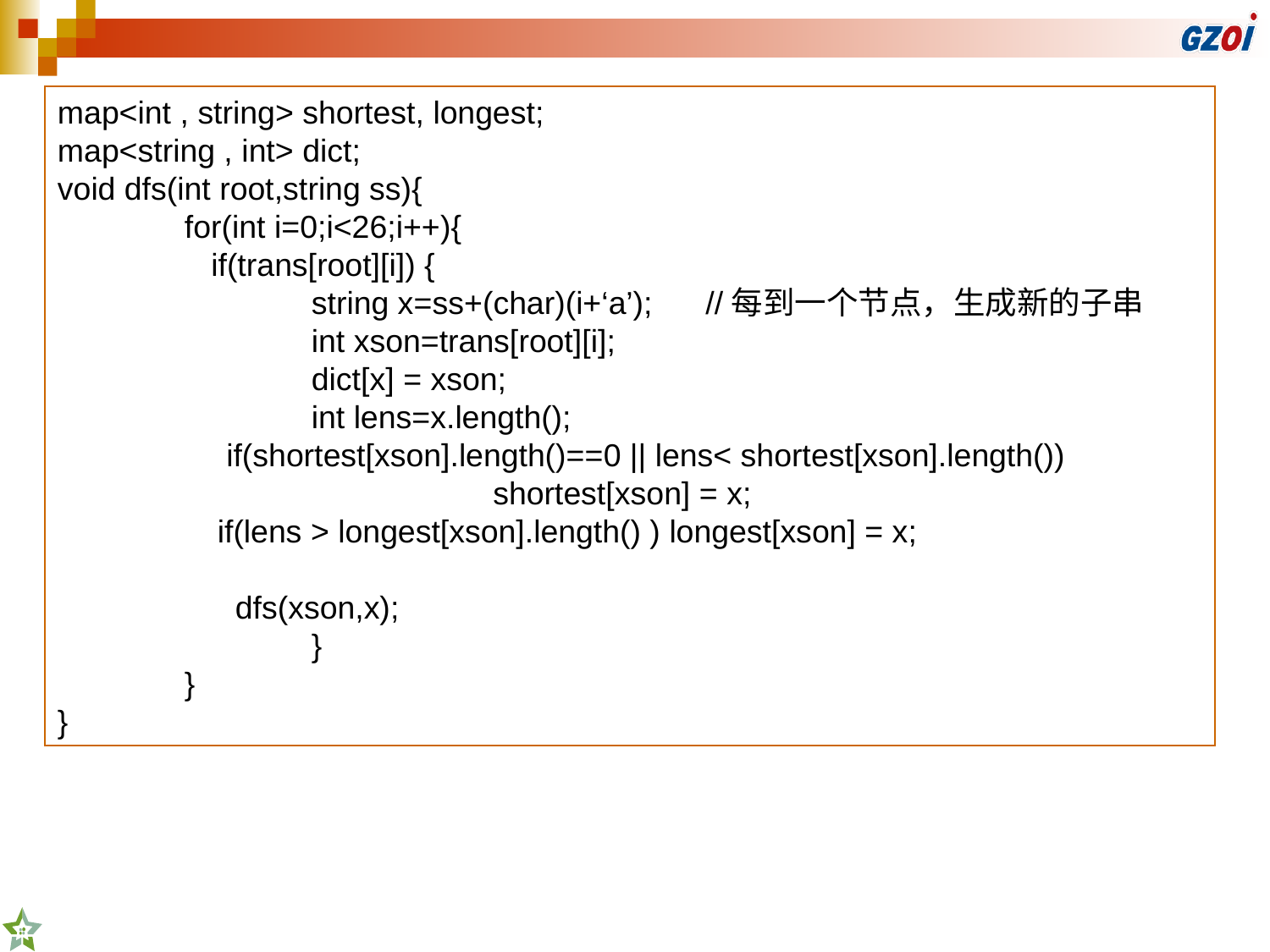

map<int , string> shortest, longest;
map<string , int> dict;
void dfs(int root,string ss){
	for(int i=0;i<26;i++){
	   if(trans[root][i]) {
		string x=ss+(char)(i+‘a’);      //每到一个节点，生成新的子串
		int xson=trans[root][i];
		dict[x] = xson;
		int lens=x.length();
                   if(shortest[xson].length()==0 || lens< shortest[xson].length())
                                                 shortest[xson] = x;
                  if(lens > longest[xson].length() ) longest[xson] = x;

                    dfs(xson,x);
		}
	}
}